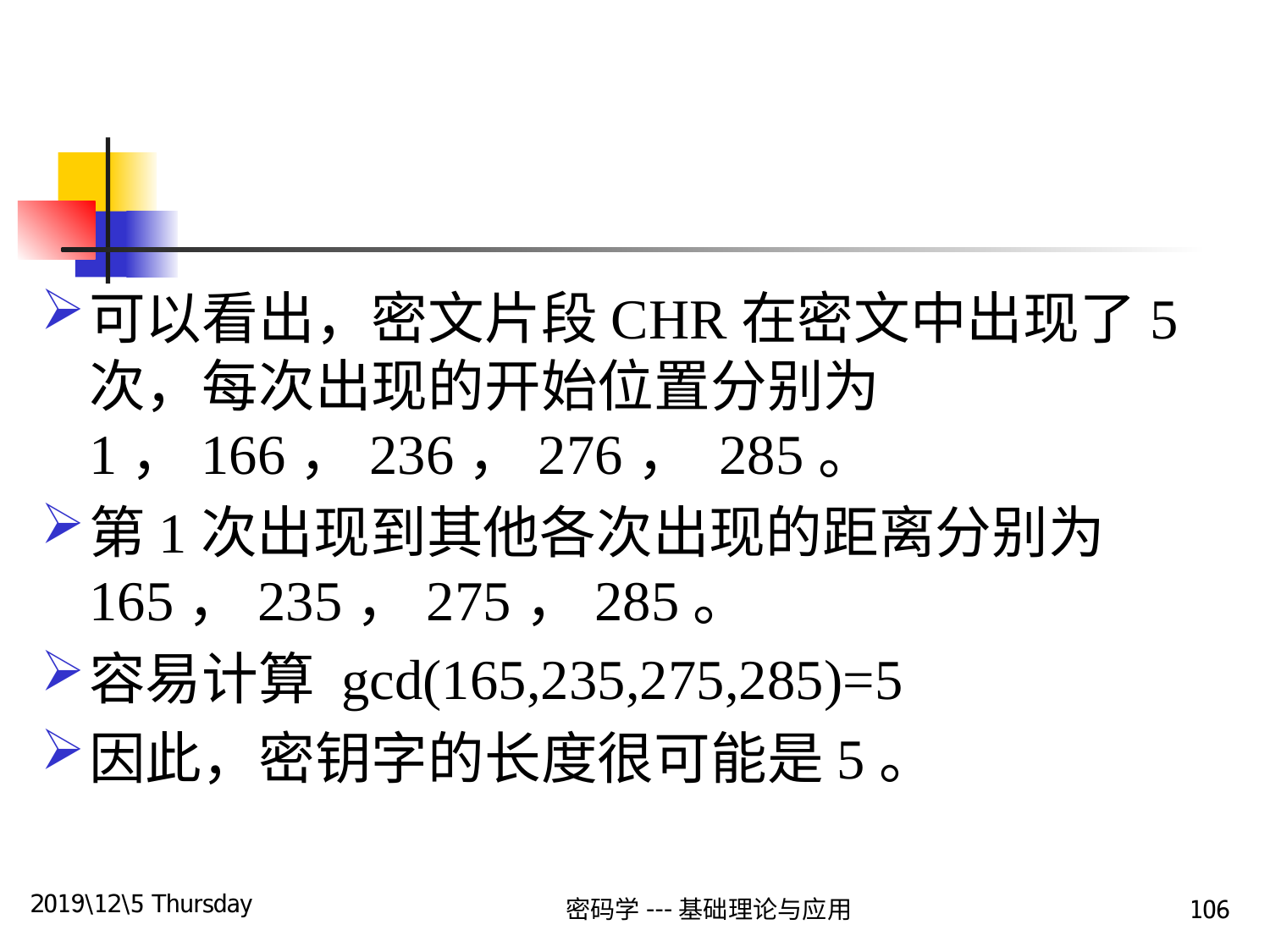

#
可以看出，密文片段CHR在密文中出现了5次，每次出现的开始位置分别为1，166，236，276， 285。
第1次出现到其他各次出现的距离分别为165，235，275，285。
容易计算 gcd(165,235,275,285)=5
因此，密钥字的长度很可能是5。

密码学---基础理论与应用
106
2019\12\5 Thursday